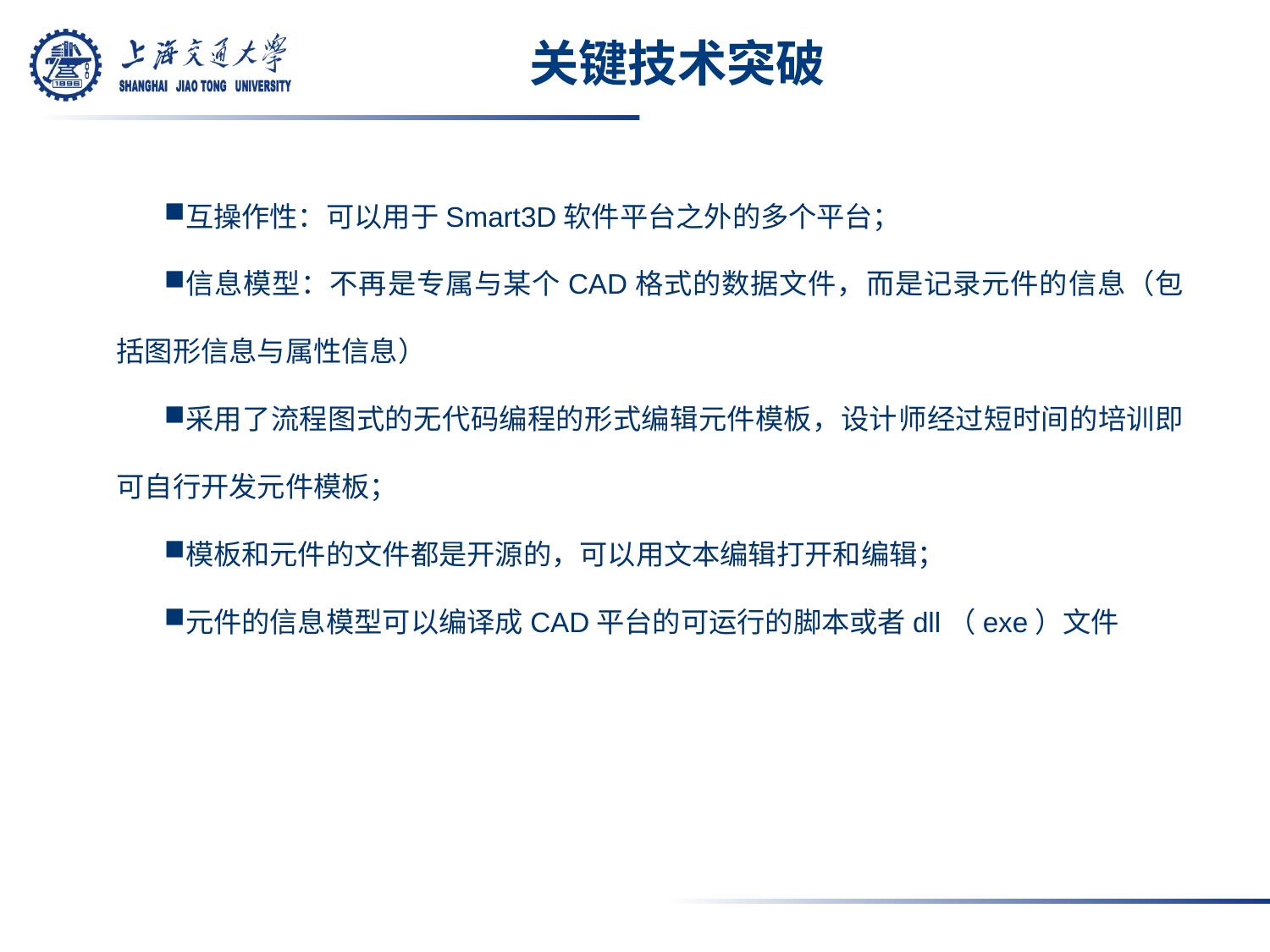

关键技术突破
互操作性：可以用于Smart3D软件平台之外的多个平台；
信息模型：不再是专属与某个CAD格式的数据文件，而是记录元件的信息（包括图形信息与属性信息）
采用了流程图式的无代码编程的形式编辑元件模板，设计师经过短时间的培训即可自行开发元件模板；
模板和元件的文件都是开源的，可以用文本编辑打开和编辑；
元件的信息模型可以编译成CAD平台的可运行的脚本或者dll（exe）文件